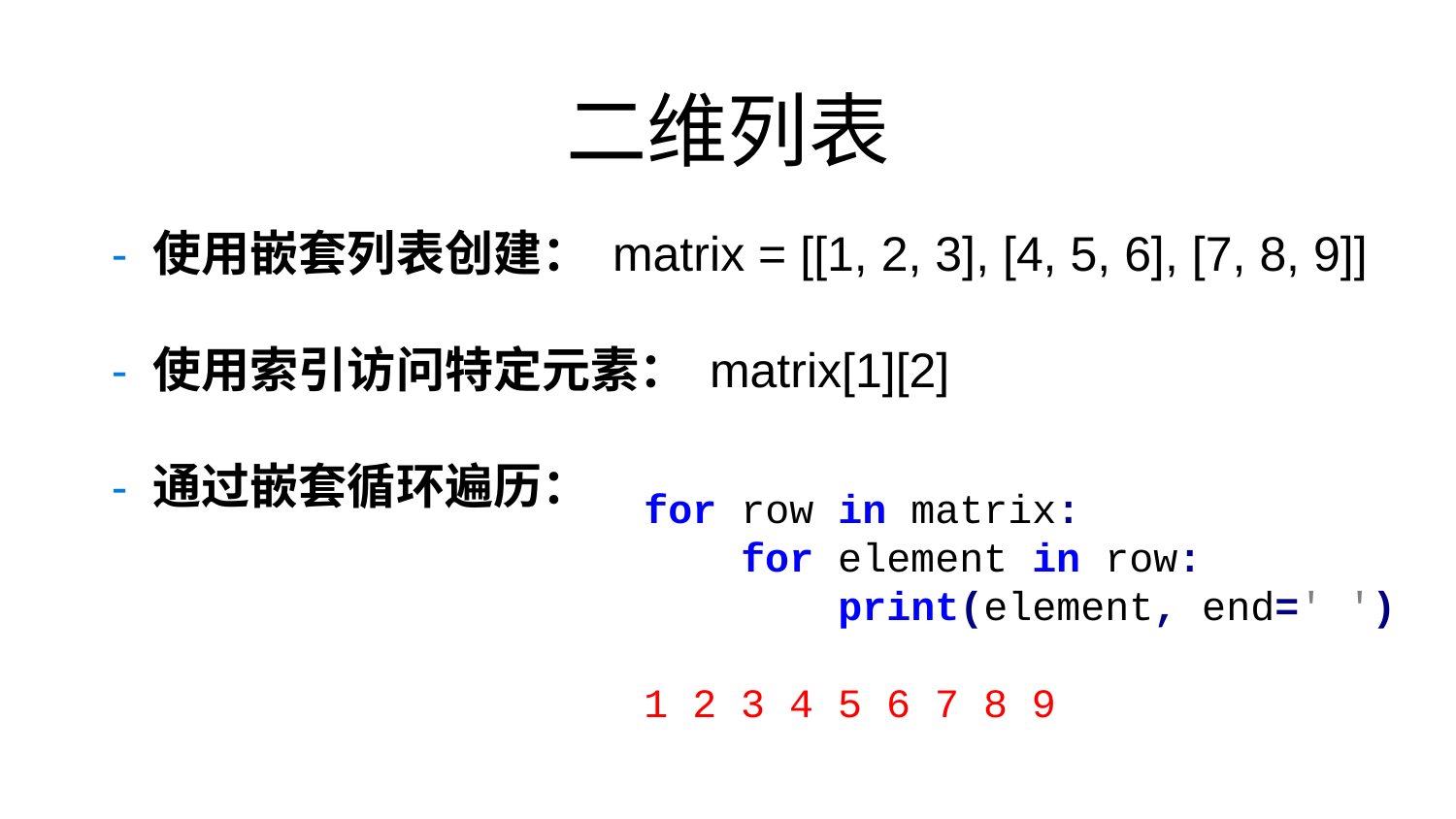

二维列表
- 使用嵌套列表创建： matrix = [[1, 2, 3], [4, 5, 6], [7, 8, 9]]
- 使用索引访问特定元素： matrix[1][2]
- 通过嵌套循环遍历：
for row in matrix:
    for element in row:
        print(element, end=' ')

1 2 3 4 5 6 7 8 9
52